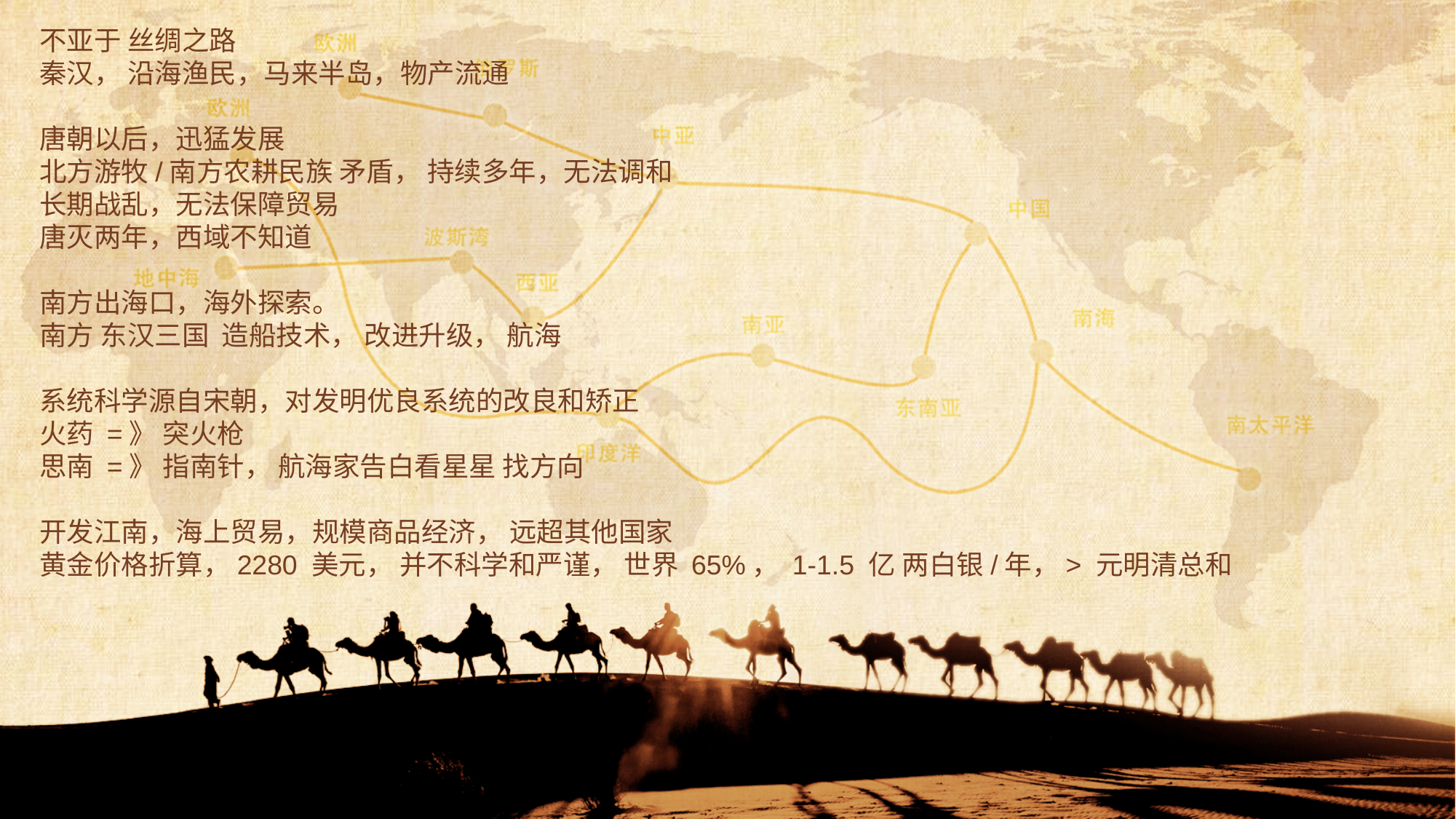

不亚于 丝绸之路
秦汉， 沿海渔民，马来半岛，物产流通

唐朝以后，迅猛发展
北方游牧/南方农耕民族 矛盾， 持续多年，无法调和
长期战乱，无法保障贸易
唐灭两年，西域不知道

南方出海口，海外探索。
南方 东汉三国  造船技术， 改进升级， 航海

系统科学源自宋朝，对发明优良系统的改良和矫正
火药 =》 突火枪
思南 =》 指南针， 航海家告白看星星 找方向

开发江南，海上贸易，规模商品经济， 远超其他国家
黄金价格折算，2280 美元， 并不科学和严谨， 世界 65%， 1-1.5 亿 两白银/年，> 元明清总和